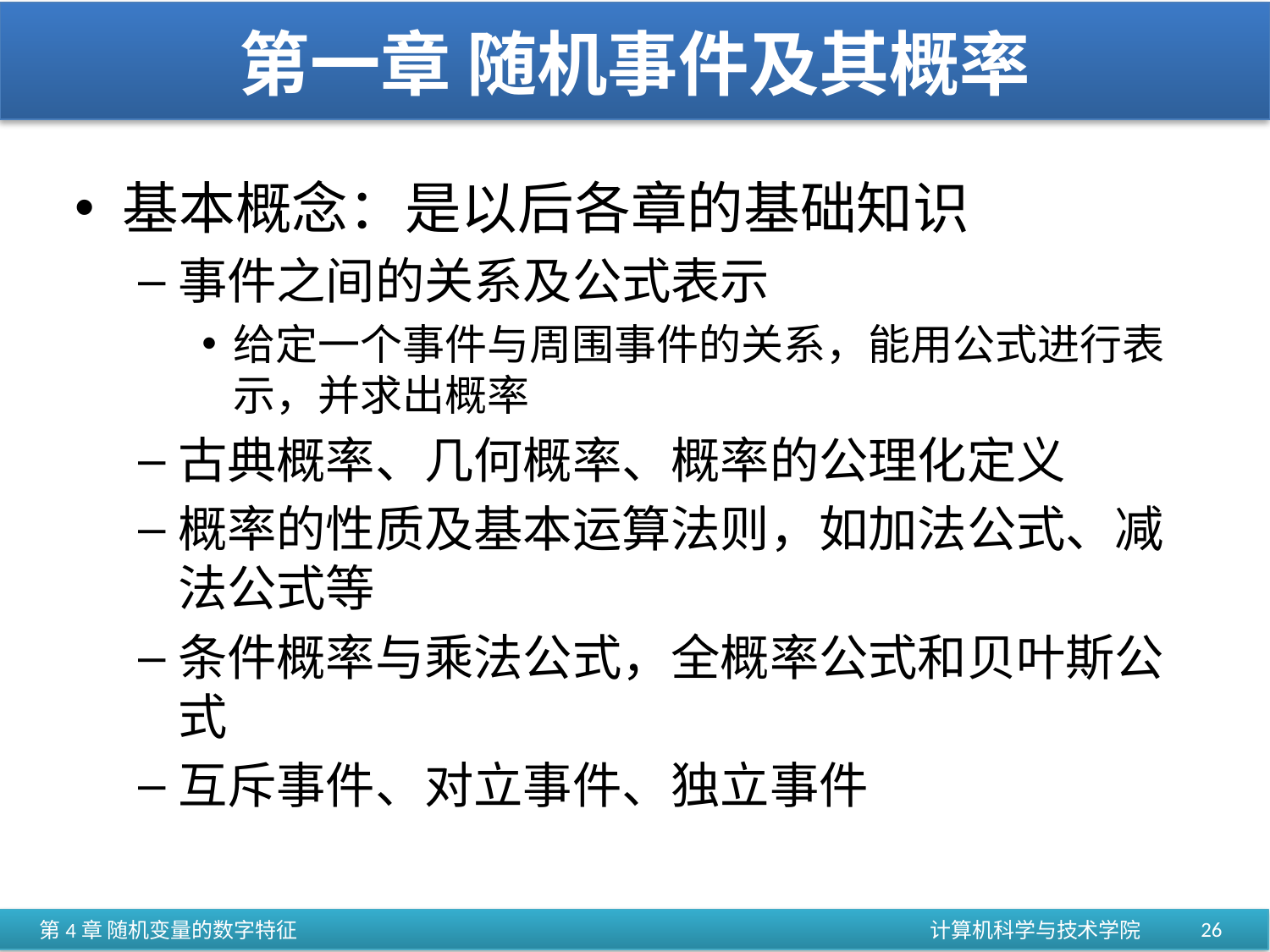

# 第一章 随机事件及其概率
基本概念：是以后各章的基础知识
事件之间的关系及公式表示
给定一个事件与周围事件的关系，能用公式进行表示，并求出概率
古典概率、几何概率、概率的公理化定义
概率的性质及基本运算法则，如加法公式、减法公式等
条件概率与乘法公式，全概率公式和贝叶斯公式
互斥事件、对立事件、独立事件